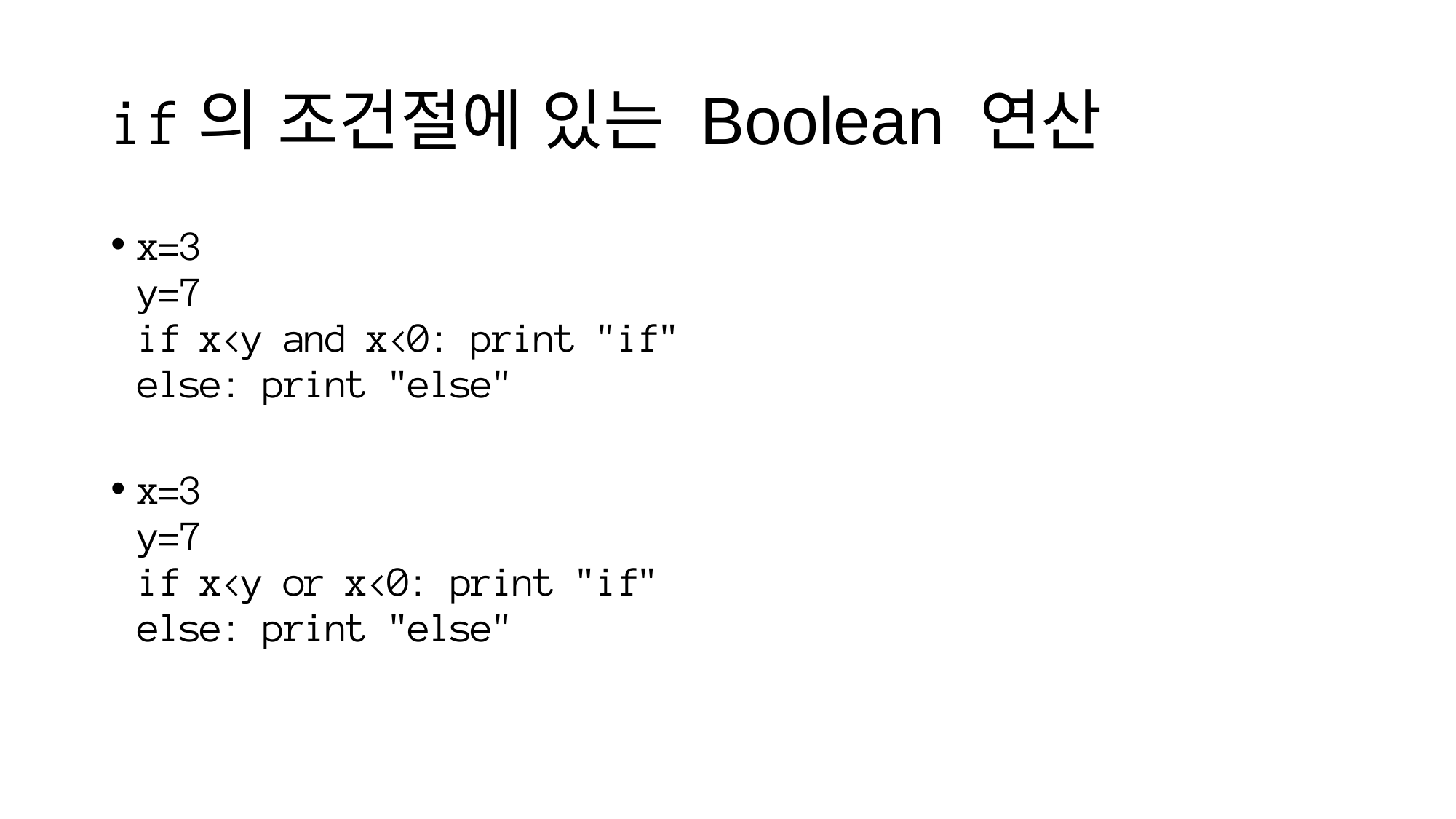

# if의 조건절에 있는 Boolean 연산
x=3
y=7
if x<y and x<0: print "if"
else: print "else"
x=3
y=7
if x<y or x<0: print "if"
else: print "else"